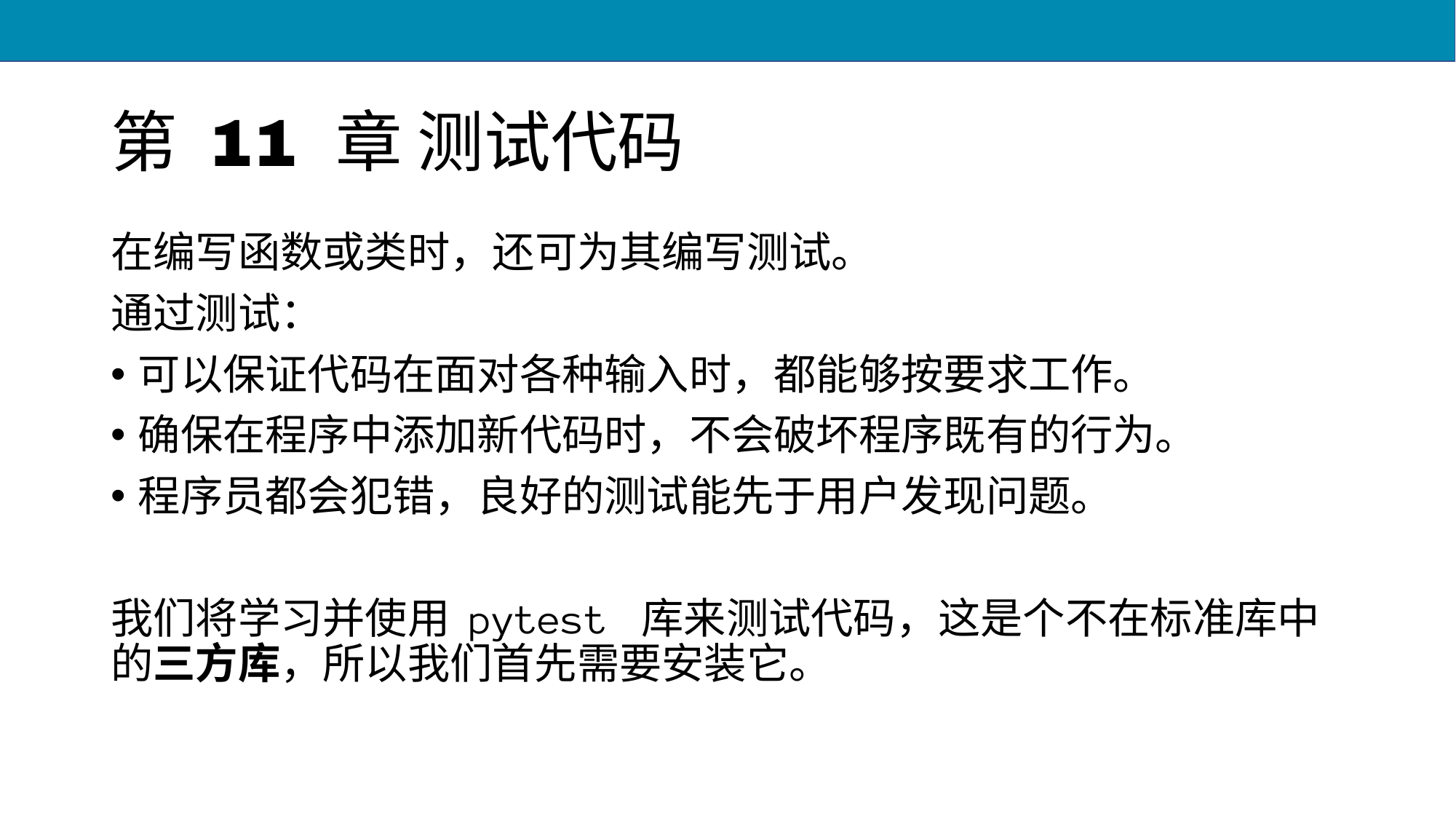

# 第 11 章 测试代码
在编写函数或类时，还可为其编写测试。
通过测试：
可以保证代码在面对各种输入时，都能够按要求工作。
确保在程序中添加新代码时，不会破坏程序既有的行为。
程序员都会犯错，良好的测试能先于用户发现问题。

我们将学习并使用 pytest 库来测试代码，这是个不在标准库中的三方库，所以我们首先需要安装它。